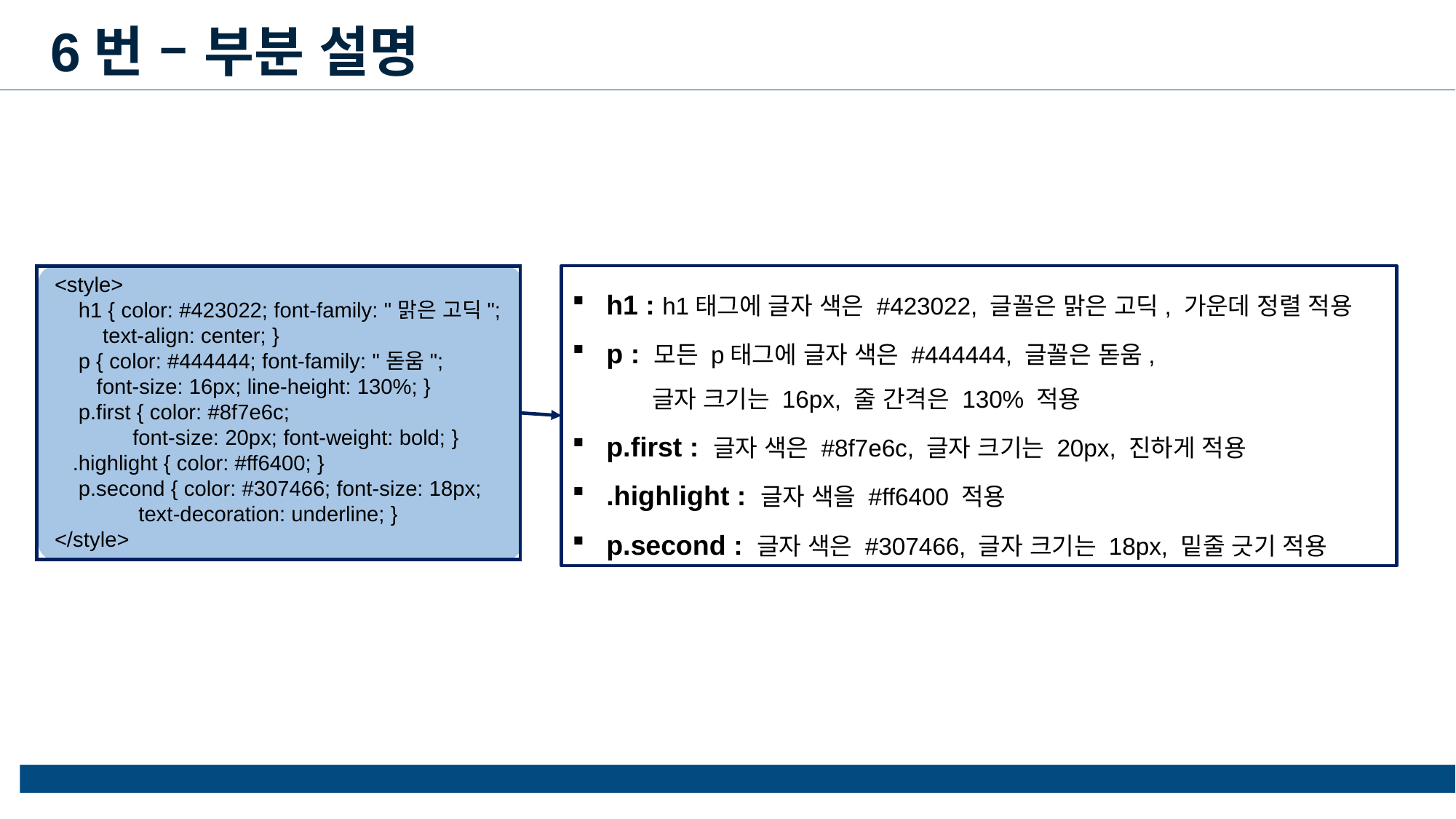

6번 – 부분 설명
    <style>
        h1 { color: #423022; font-family: "맑은 고딕";
            text-align: center; }
        p { color: #444444; font-family: "돋움";
           font-size: 16px; line-height: 130%; }
        p.first { color: #8f7e6c;
                 font-size: 20px; font-weight: bold; }
       .highlight { color: #ff6400; }
        p.second { color: #307466; font-size: 18px;
                  text-decoration: underline; }
    </style>
h1 : h1태그에 글자 색은 #423022, 글꼴은 맑은 고딕, 가운데 정렬 적용
p : 모든 p태그에 글자 색은 #444444, 글꼴은 돋움,
           글자 크기는 16px, 줄 간격은 130% 적용
p.first : 글자 색은 #8f7e6c, 글자 크기는 20px, 진하게 적용
.highlight : 글자 색을 #ff6400 적용
p.second : 글자 색은 #307466, 글자 크기는 18px, 밑줄 긋기 적용